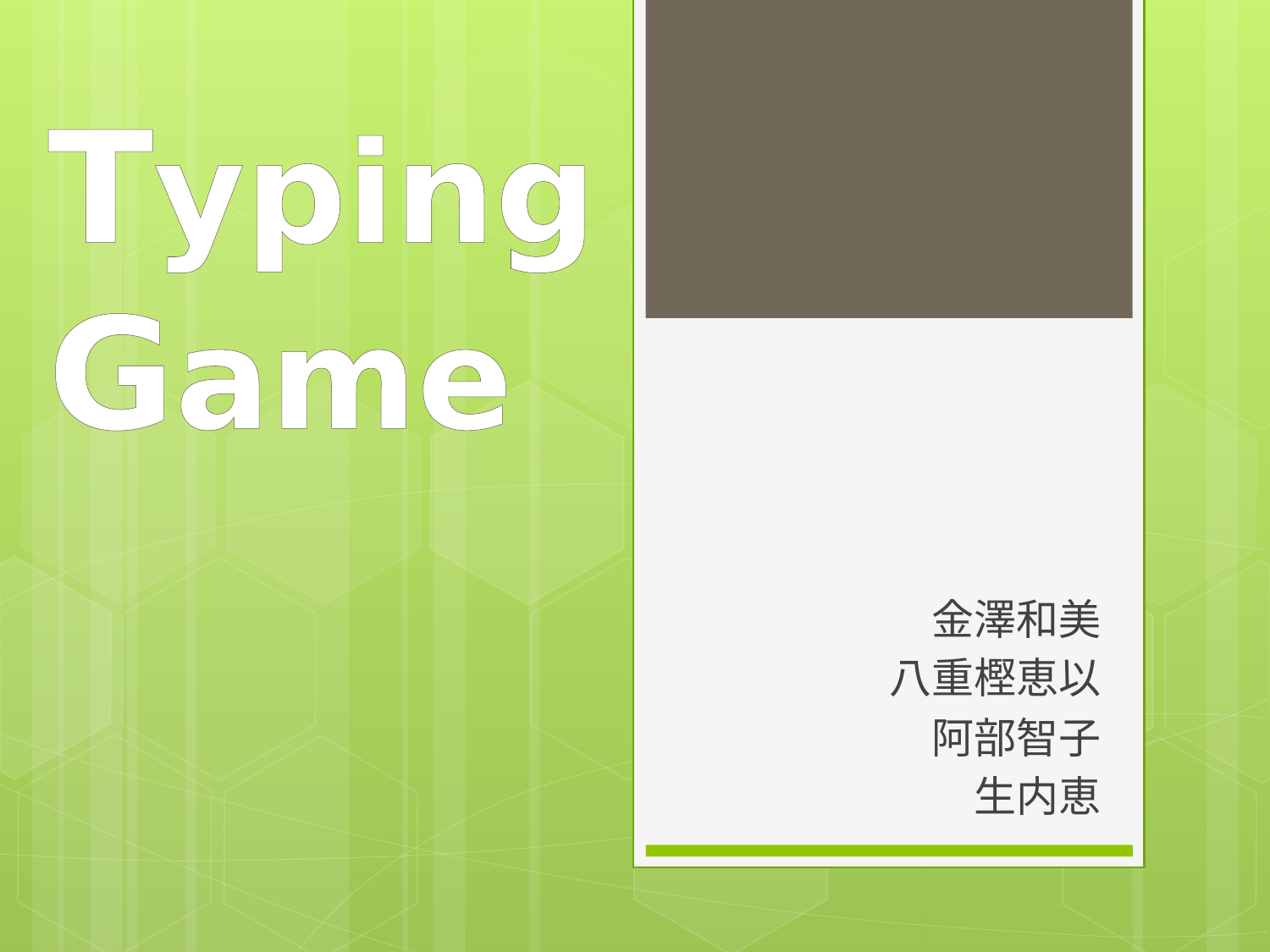

# Typing Game
金澤和美
八重樫恵以
阿部智子
生内恵